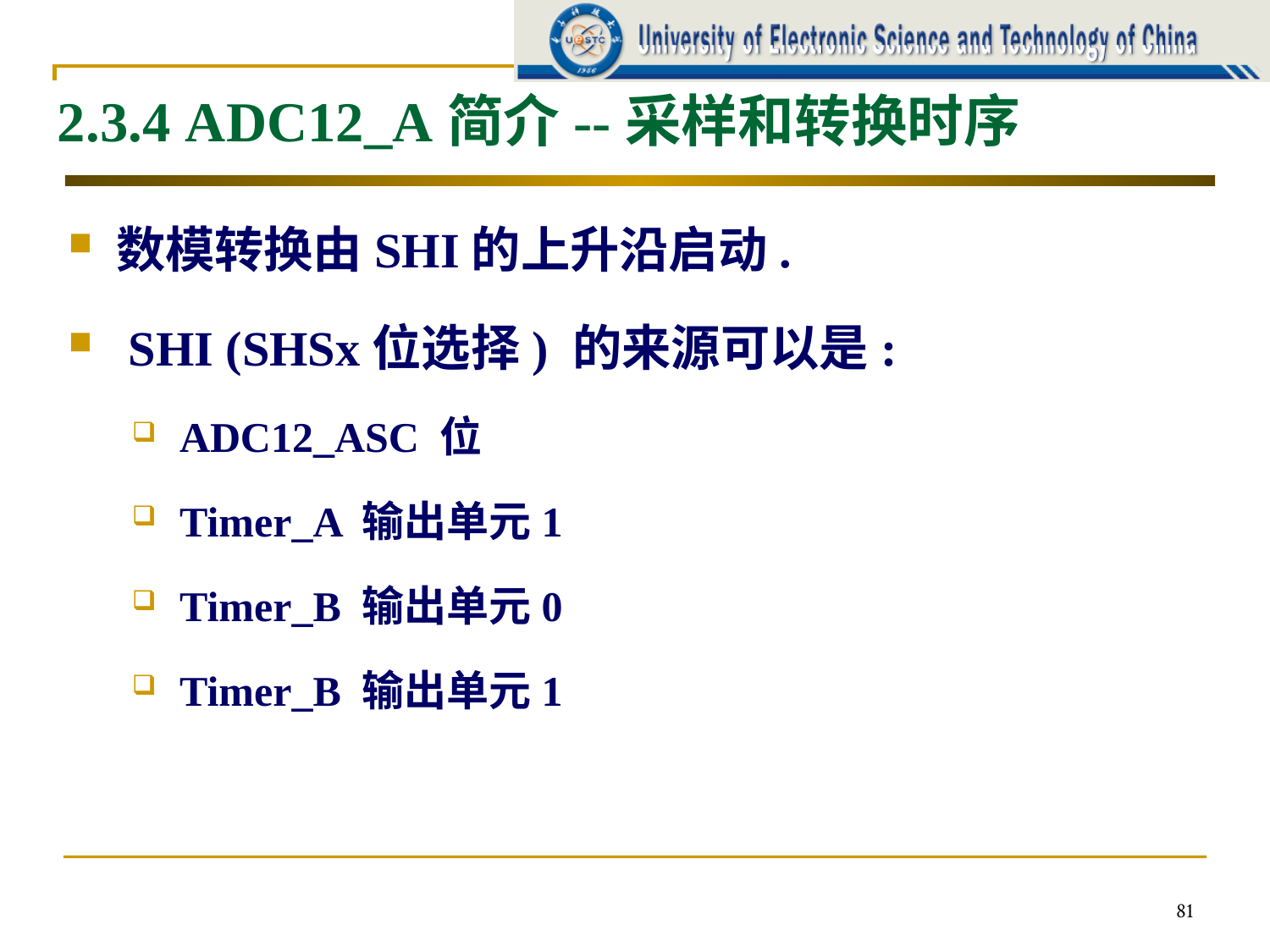

# 2.3.4 ADC12_A简介--采样和转换时序
数模转换由SHI的上升沿启动.
 SHI (SHSx位选择) 的来源可以是:
ADC12_ASC 位
Timer_A 输出单元1
Timer_B 输出单元0
Timer_B 输出单元1

81